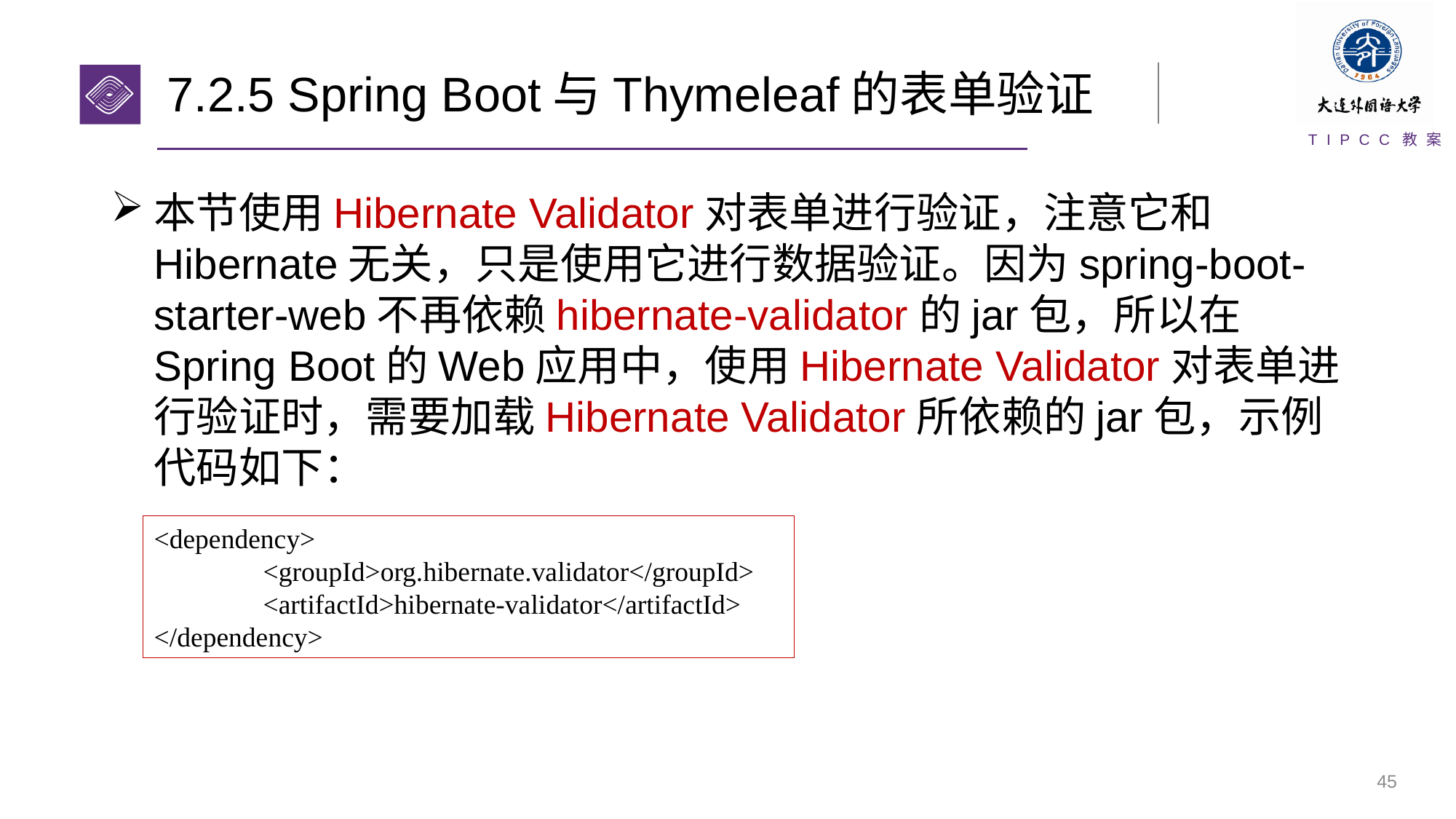

# 7.2.5 Spring Boot与Thymeleaf的表单验证
本节使用Hibernate Validator对表单进行验证，注意它和Hibernate无关，只是使用它进行数据验证。因为spring-boot-starter-web不再依赖hibernate-validator的jar包，所以在Spring Boot的Web应用中，使用Hibernate Validator对表单进行验证时，需要加载Hibernate Validator所依赖的jar包，示例代码如下：
<dependency>
	<groupId>org.hibernate.validator</groupId>
	<artifactId>hibernate-validator</artifactId>
</dependency>
45